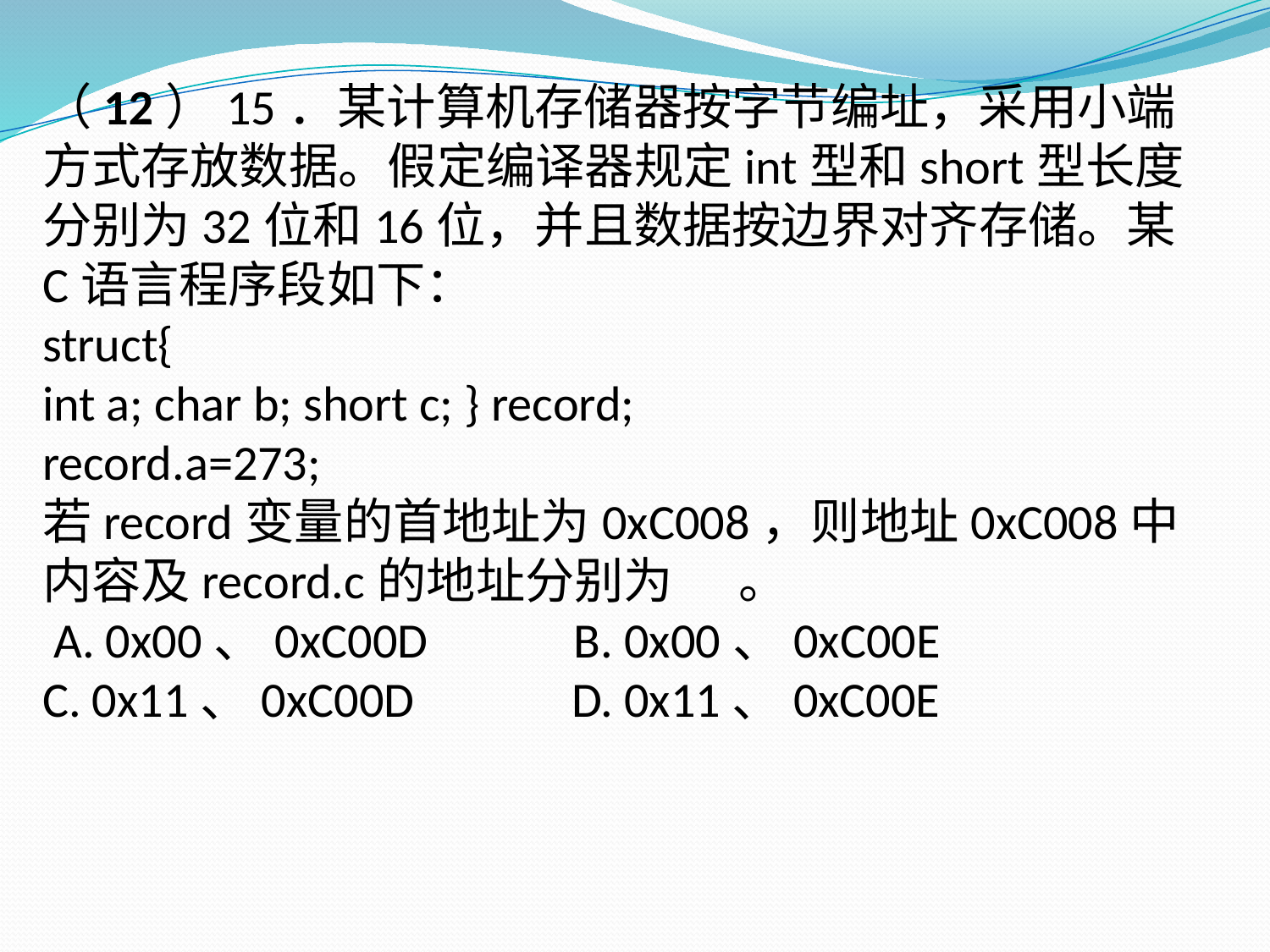

（12）15．某计算机存储器按字节编址，采用小端方式存放数据。假定编译器规定int型和short型长度分别为32位和16位，并且数据按边界对齐存储。某C语言程序段如下：
struct{
int a; char b; short c; } record;
record.a=273;
若record变量的首地址为0xC008，则地址0xC008中内容及record.c的地址分别为      。
 A. 0x00、0xC00D             B. 0x00、0xC00E
C. 0x11、0xC00D              D. 0x11、0xC00E